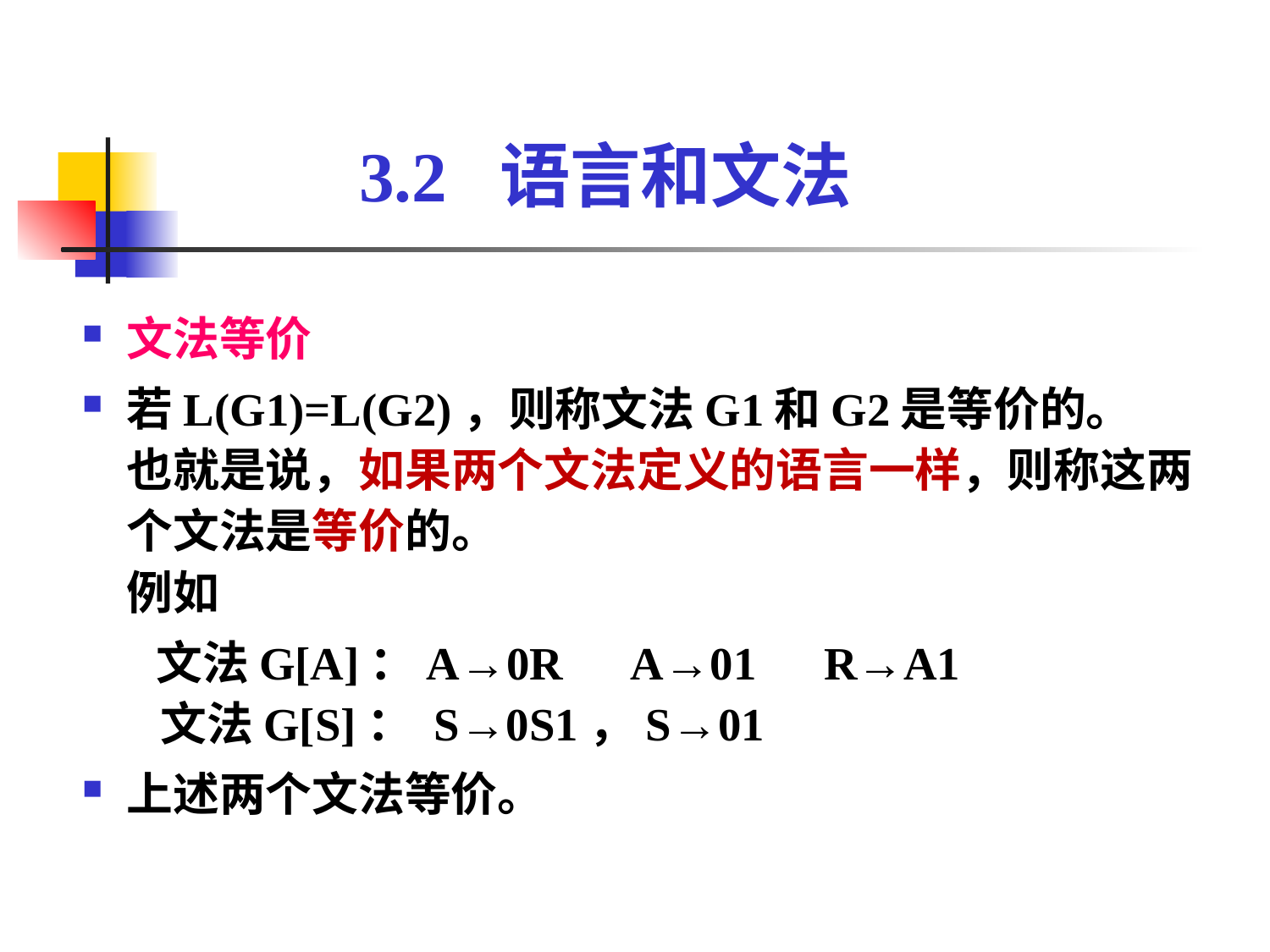

3.2  语言和文法
文法等价
若L(G1)=L(G2)，则称文法G1和G2是等价的。
也就是说，如果两个文法定义的语言一样，则称这两个文法是等价的。
例如
      文法G[A]：A→0R　A→01　R→A1
  文法G[S]： S→0S1，S→01
上述两个文法等价。